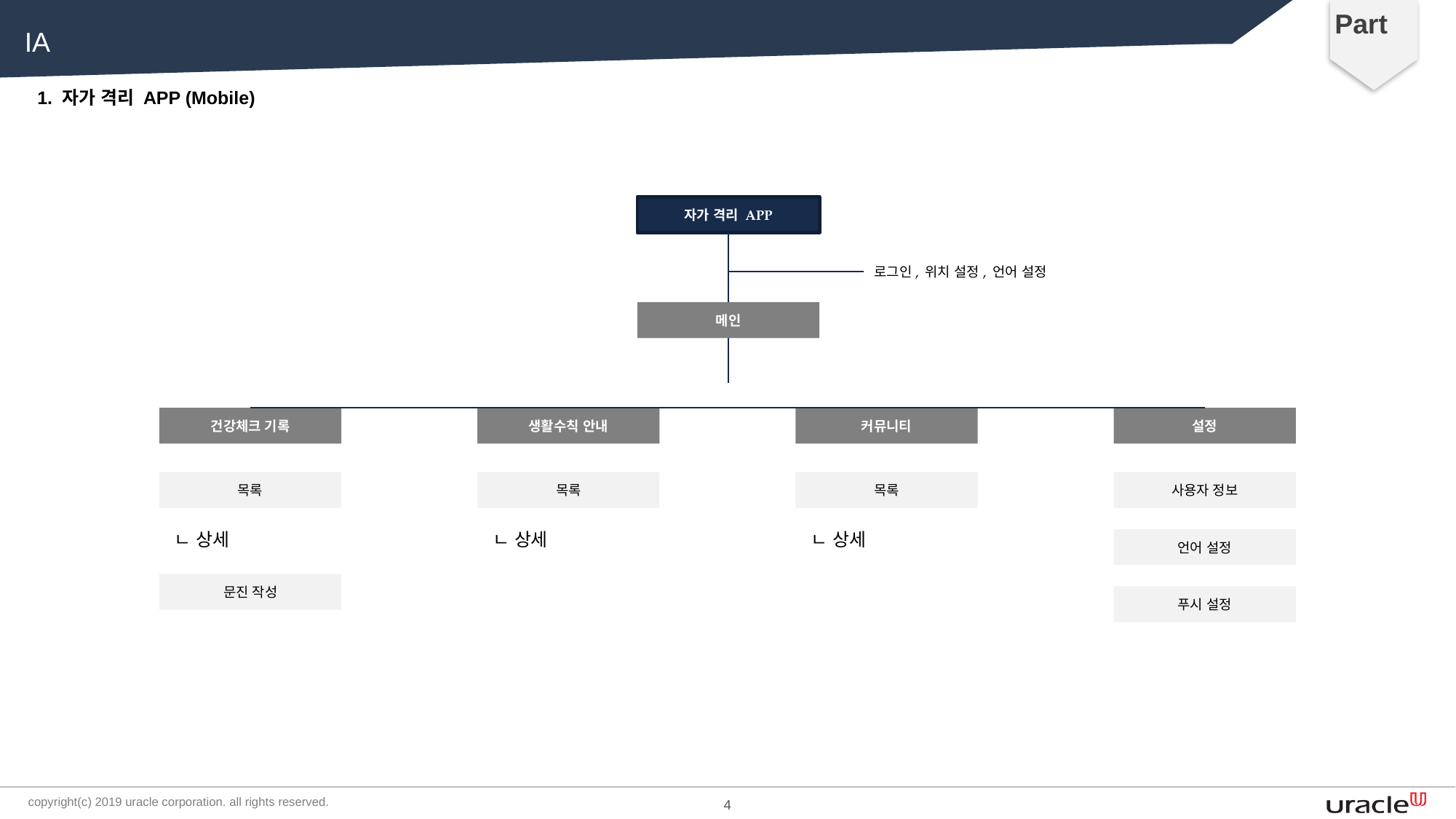

IA
1. 자가 격리 APP (Mobile)
자가 격리 APP
로그인, 위치 설정, 언어 설정
메인
건강체크 기록
생활수칙 안내
커뮤니티
설정
목록
목록
목록
사용자 정보
ㄴ 상세
ㄴ 상세
ㄴ 상세
언어 설정
문진 작성
푸시 설정